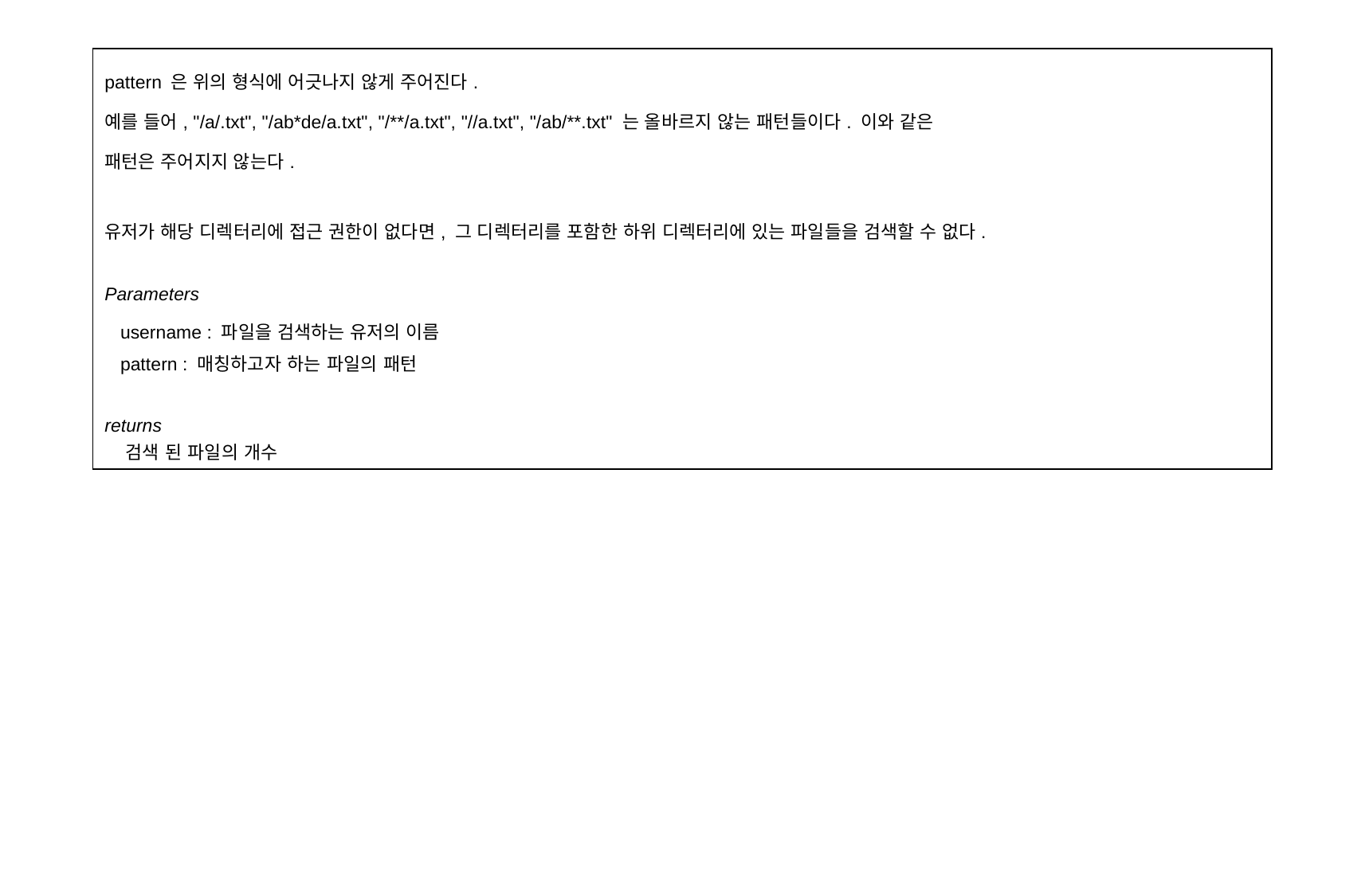

| pattern 은 위의 형식에 어긋나지 않게 주어진다. 예를 들어, "/a/.txt", "/ab\*de/a.txt", "/\*\*/a.txt", "//a.txt", "/ab/\*\*.txt" 는 올바르지 않는 패턴들이다. 이와 같은 패턴은 주어지지 않는다. 유저가 해당 디렉터리에 접근 권한이 없다면, 그 디렉터리를 포함한 하위 디렉터리에 있는 파일들을 검색할 수 없다. Parameters username : 파일을 검색하는 유저의 이름 pattern : 매칭하고자 하는 파일의 패턴 returns 검색 된 파일의 개수 |
| --- |